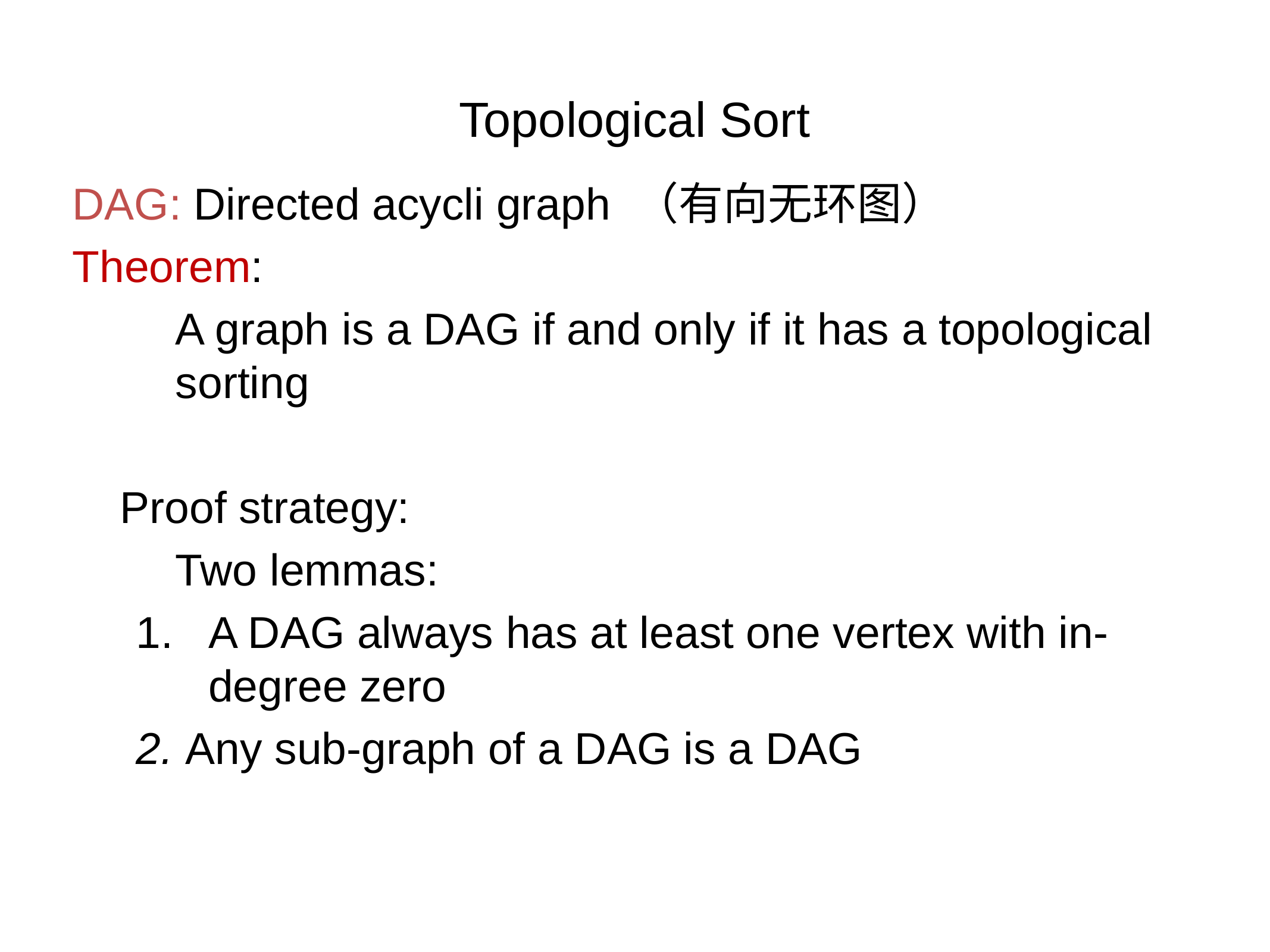

Topological Sort
DAG: Directed acycli graph （有向无环图）
Theorem:
	A graph is a DAG if and only if it has a topological sorting

	Proof strategy:
	Two lemmas:
A DAG always has at least one vertex with in-degree zero
2. Any sub-graph of a DAG is a DAG